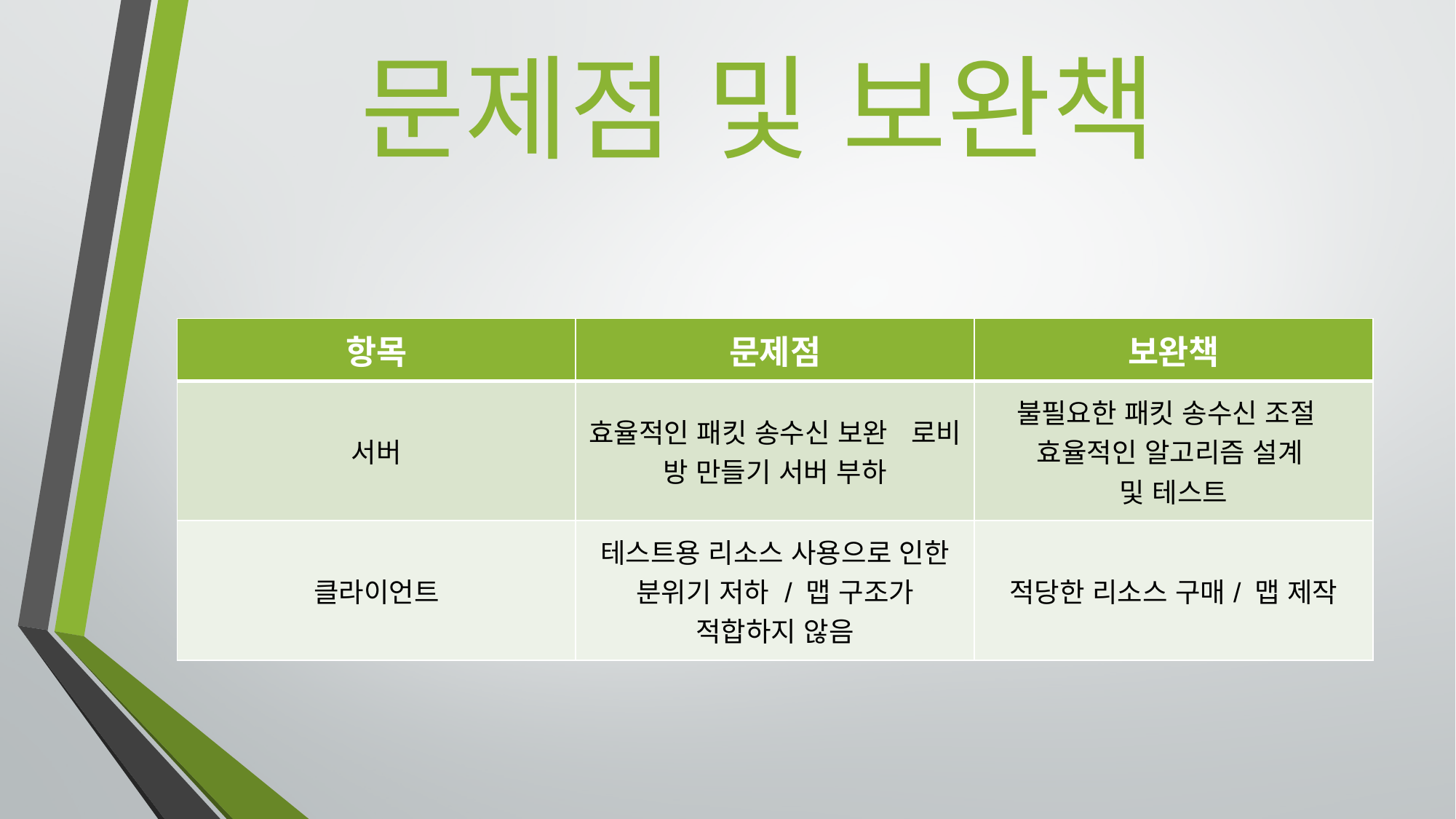

# 문제점 및 보완책
| 항목 | 문제점 | 보완책 |
| --- | --- | --- |
| 서버 | 효율적인 패킷 송수신 보완 로비 방 만들기 서버 부하 | 불필요한 패킷 송수신 조절 효율적인 알고리즘 설계 및 테스트 |
| 클라이언트 | 테스트용 리소스 사용으로 인한 분위기 저하 / 맵 구조가 적합하지 않음 | 적당한 리소스 구매/ 맵 제작 |